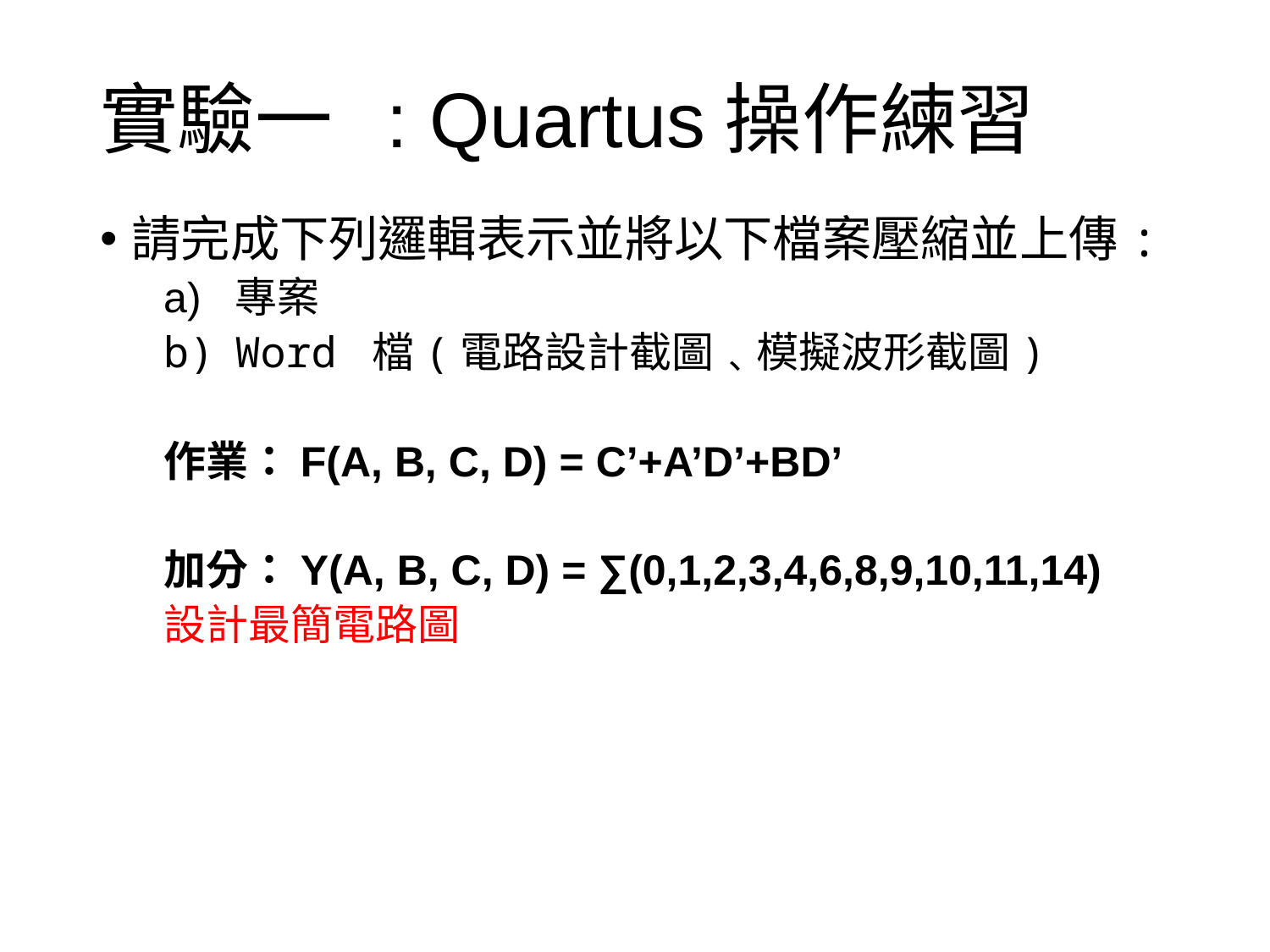

# 實驗一  : Quartus操作練習
請完成下列邏輯表示並將以下檔案壓縮並上傳:
專案
Word 檔(電路設計截圖﹑模擬波形截圖)

作業：F(A, B, C, D) = C’+A’D’+BD’

加分：Y(A, B, C, D) = ∑(0,1,2,3,4,6,8,9,10,11,14)
設計最簡電路圖